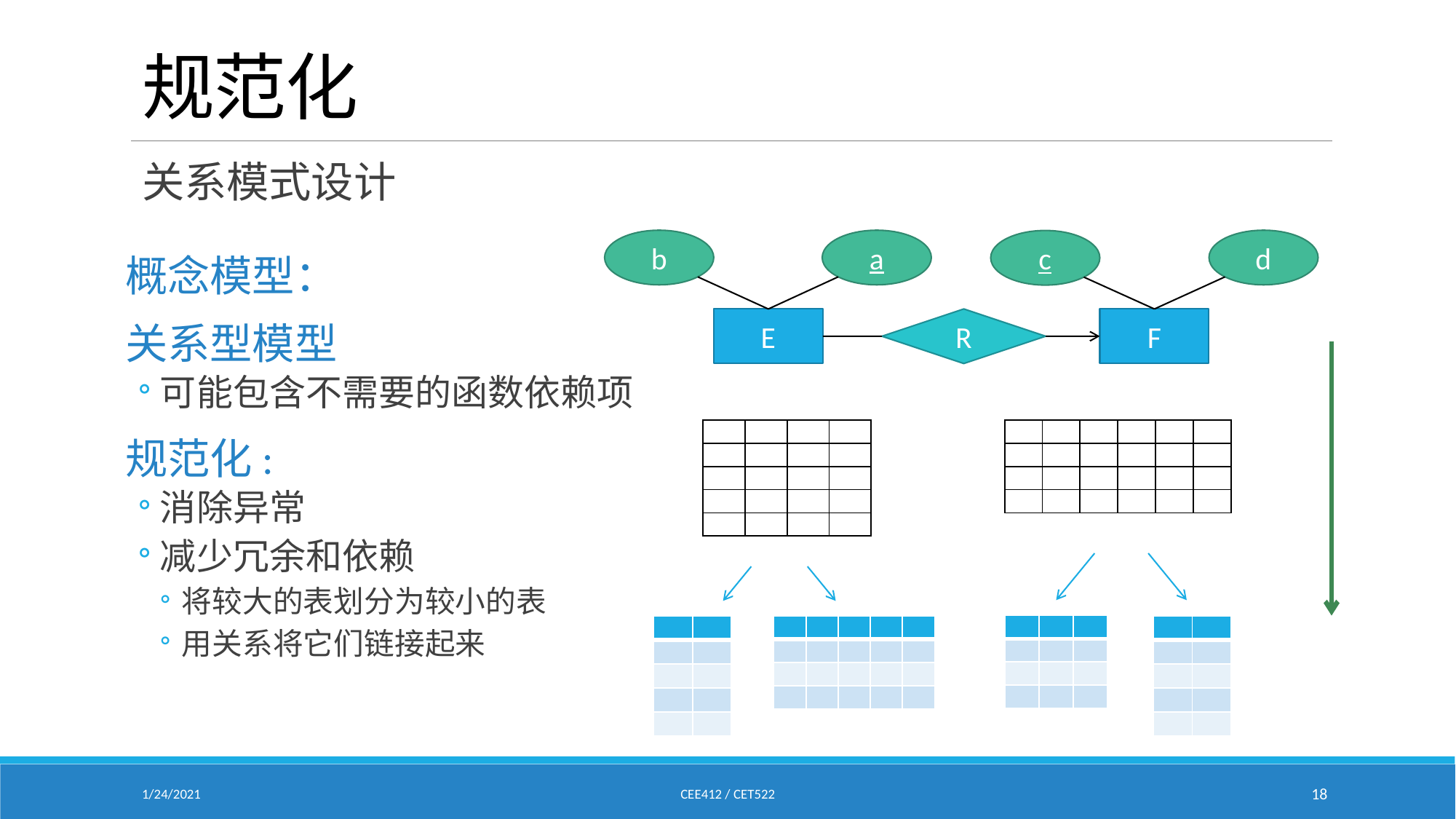

# 规范化
关系模式设计
b
a
d
c
E
R
F
概念模型：
关系型模型
可能包含不需要的函数依赖项
规范化:
消除异常
减少冗余和依赖
将较大的表划分为较小的表
用关系将它们链接起来

|  |  |  |  |
| --- | --- | --- | --- |
|  |  |  |  |
|  |  |  |  |
|  |  |  |  |
|  |  |  |  |
|  |  |  |  |  |  |
| --- | --- | --- | --- | --- | --- |
|  |  |  |  |  |  |
|  |  |  |  |  |  |
|  |  |  |  |  |  |
|  |  |  |
| --- | --- | --- |
|  |  |  |
|  |  |  |
|  |  |  |
|  |  |
| --- | --- |
|  |  |
|  |  |
|  |  |
|  |  |
|  |  |
| --- | --- |
|  |  |
|  |  |
|  |  |
|  |  |
|  |  |  |  |  |
| --- | --- | --- | --- | --- |
|  |  |  |  |  |
|  |  |  |  |  |
|  |  |  |  |  |
1/24/2021
CEE412 / CET522
18